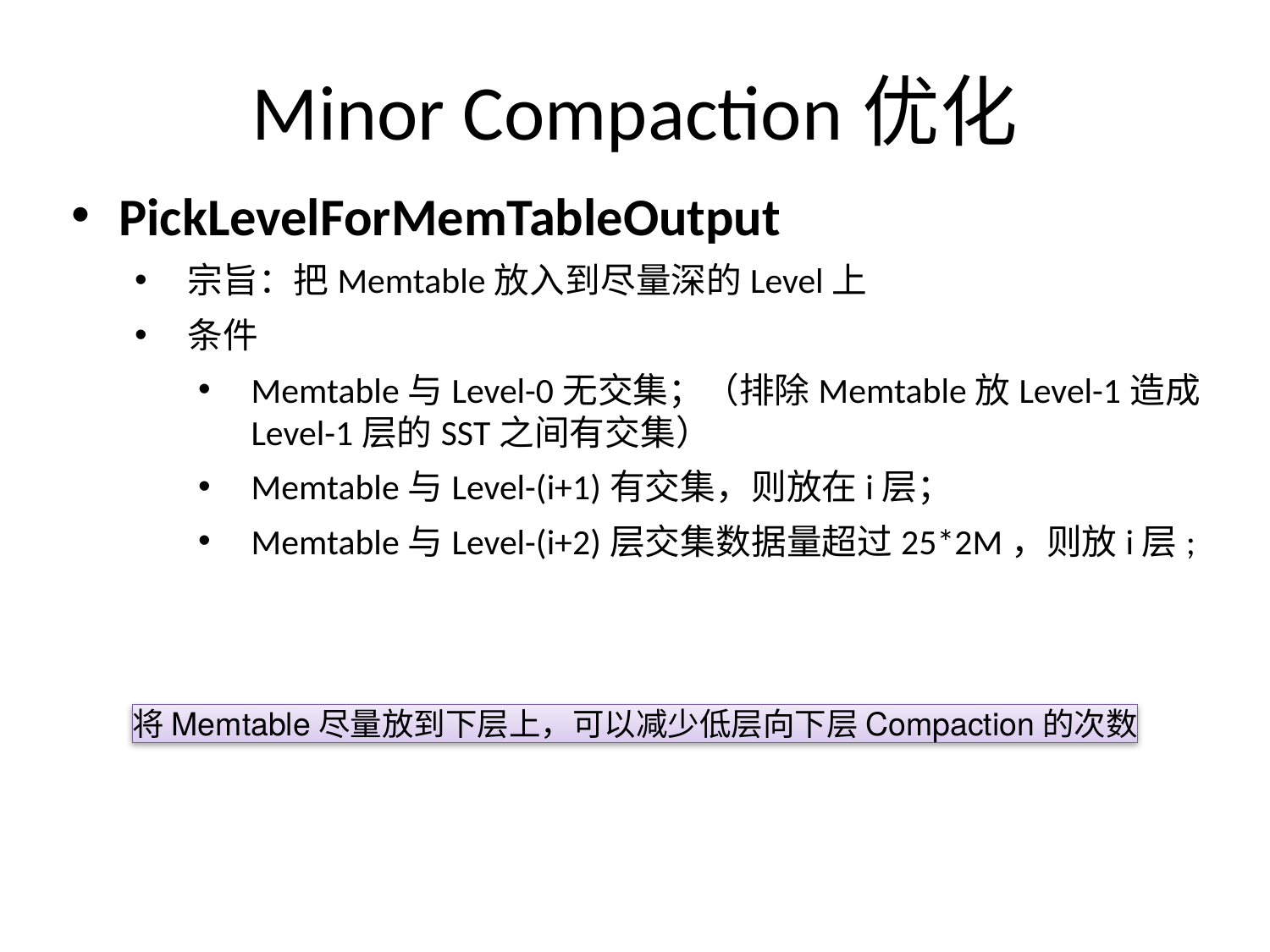

# Minor Compaction优化
PickLevelForMemTableOutput
宗旨：把Memtable放入到尽量深的Level上
条件
Memtable与Level-0无交集；（排除Memtable放Level-1造成Level-1层的SST之间有交集）
Memtable与Level-(i+1)有交集，则放在i层；
Memtable与Level-(i+2)层交集数据量超过25*2M，则放i层;
将Memtable尽量放到下层上，可以减少低层向下层Compaction的次数